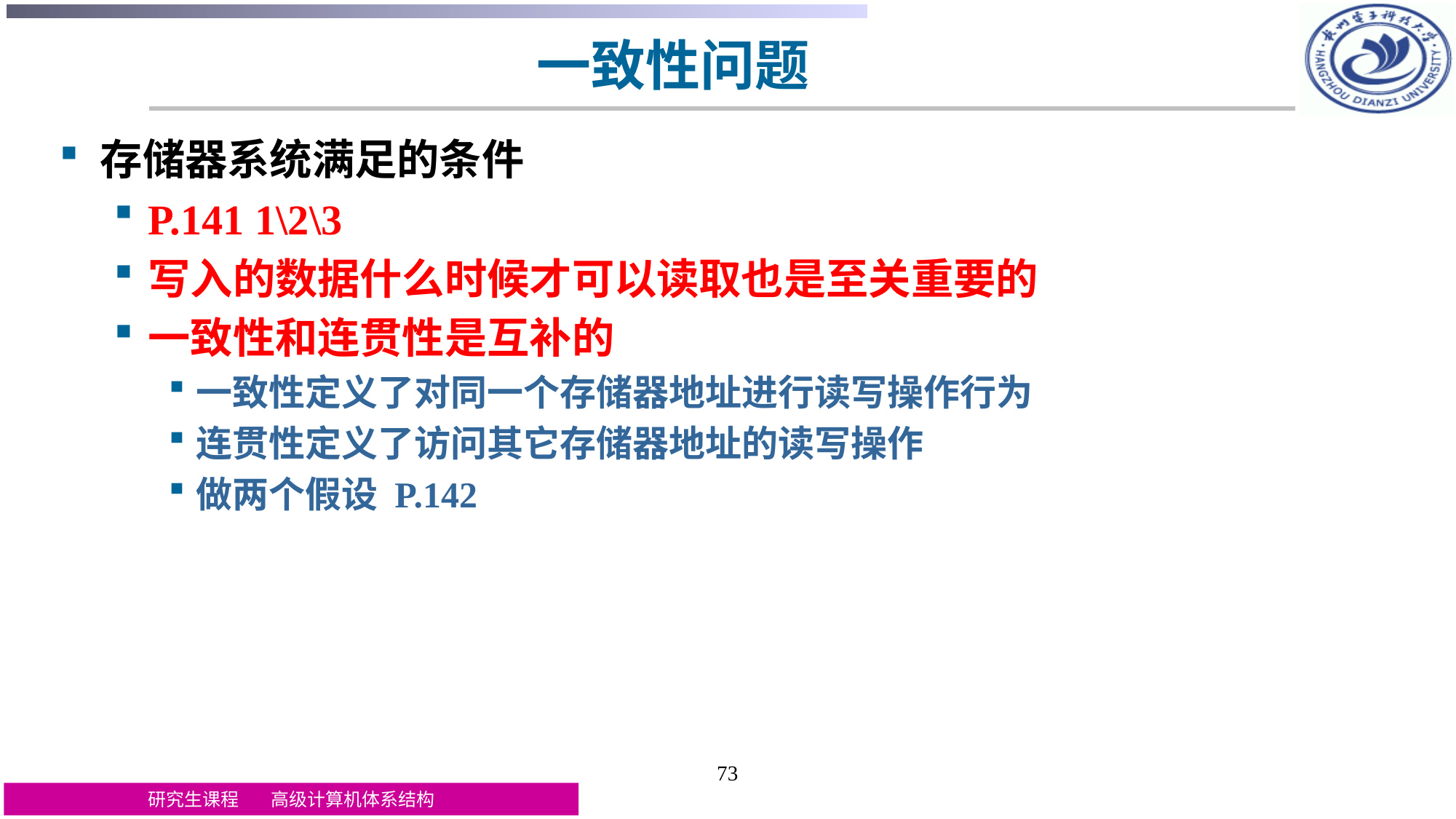

# 一致性问题
存储器系统满足的条件
P.141 1\2\3
写入的数据什么时候才可以读取也是至关重要的
一致性和连贯性是互补的
一致性定义了对同一个存储器地址进行读写操作行为
连贯性定义了访问其它存储器地址的读写操作
做两个假设 P.142
73